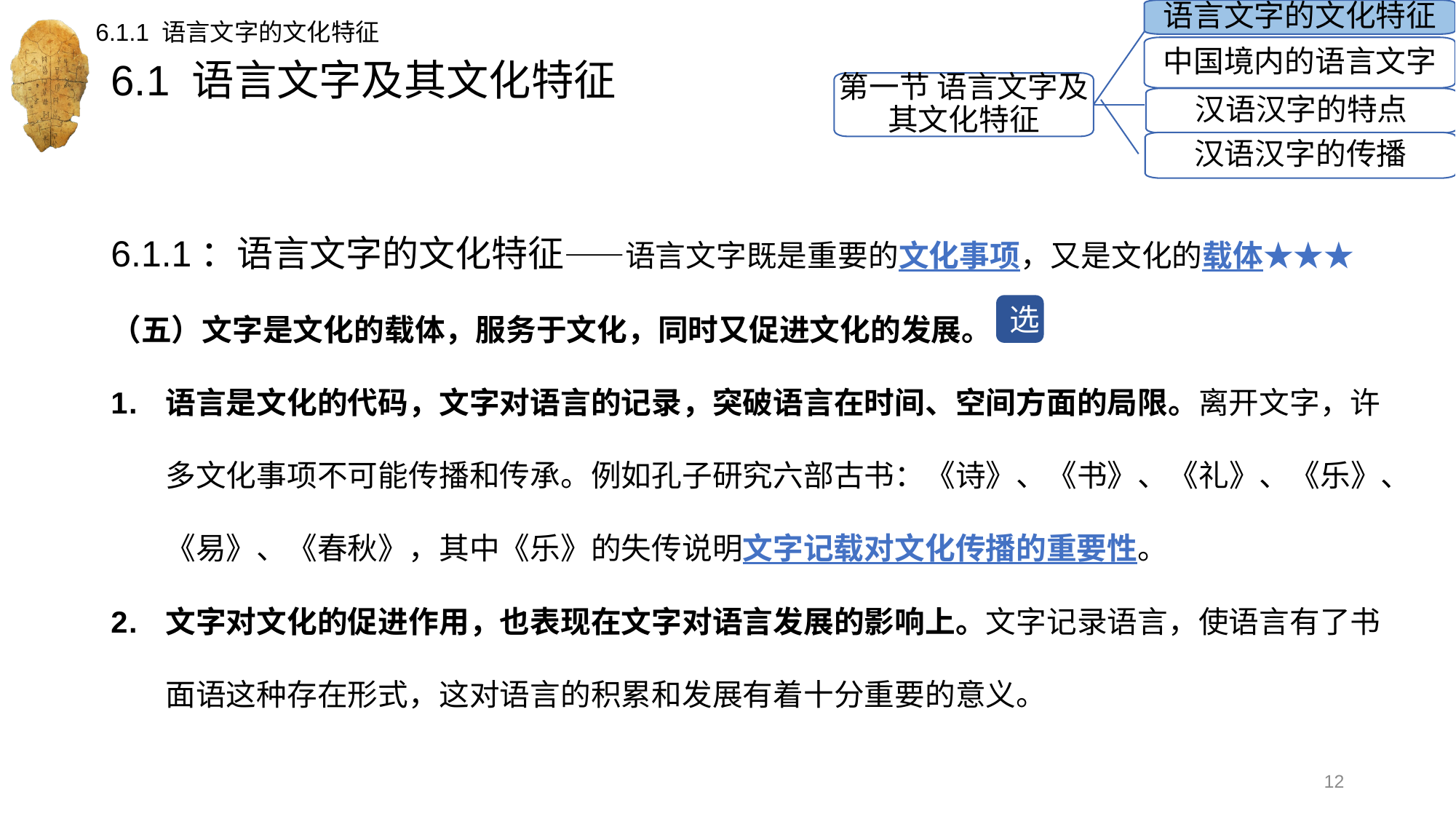

语言文字的文化特征
6.1.1 语言文字的文化特征
中国境内的语言文字
# 6.1 语言文字及其文化特征

第一节 语言文字及其文化特征
汉语汉字的特点

汉语汉字的传播
6.1.1：语言文字的文化特征——语言文字既是重要的文化事项，又是文化的载体★★★
（五）文字是文化的载体，服务于文化，同时又促进文化的发展。
语言是文化的代码，文字对语言的记录，突破语言在时间、空间方面的局限。离开文字，许多文化事项不可能传播和传承。例如孔子研究六部古书：《诗》、《书》、《礼》、《乐》、《易》、《春秋》，其中《乐》的失传说明文字记载对文化传播的重要性。
文字对文化的促进作用，也表现在文字对语言发展的影响上。文字记录语言，使语言有了书面语这种存在形式，这对语言的积累和发展有着十分重要的意义。
选
12